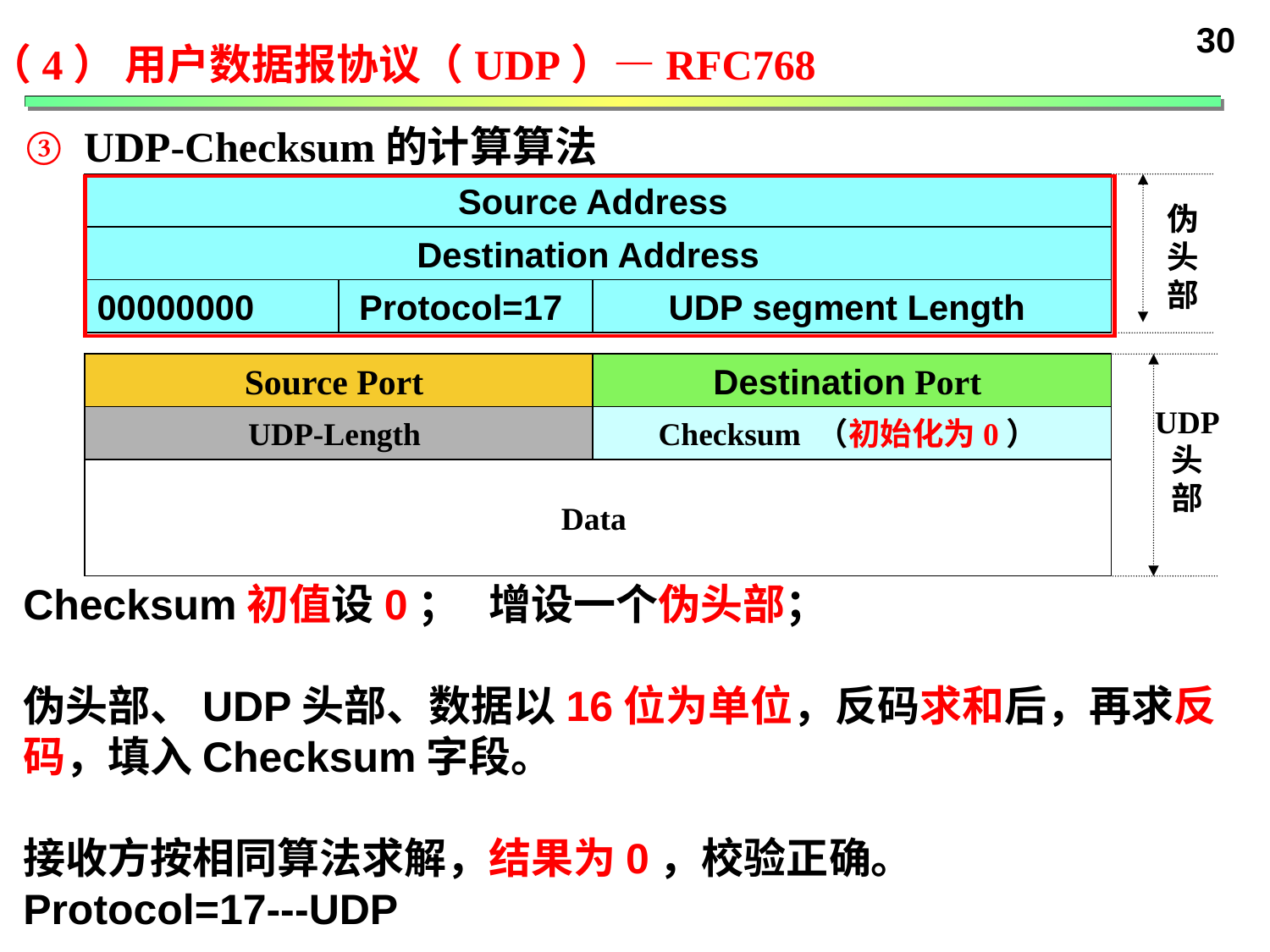

30
（4） 用户数据报协议（UDP）—RFC768

③  UDP-Checksum的计算算法
Source Address

伪
头
部
Destination Address
00000000
Protocol=17
UDP segment Length

Source Port
Destination Port

UDP
头
部
UDP-Length
Checksum （初始化为0）
Data

Checksum初值设0；   增设一个伪头部；

伪头部、UDP头部、数据以16位为单位，反码求和后，再求反码，填入Checksum字段。

接收方按相同算法求解，结果为0，校验正确。
Protocol=17---UDP